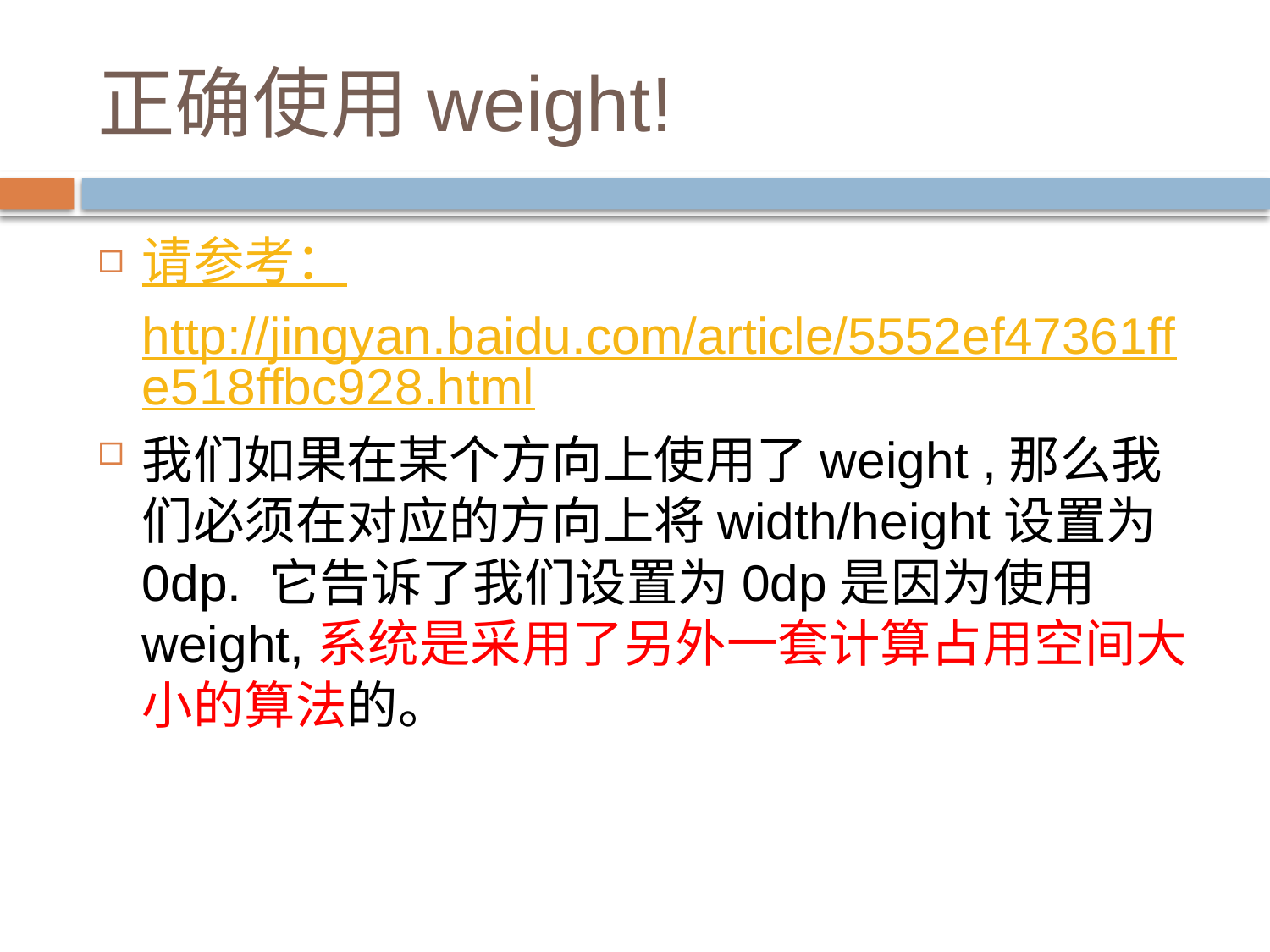

# 正确使用weight!
请参考：http://jingyan.baidu.com/article/5552ef47361ffe518ffbc928.html
我们如果在某个方向上使用了weight ,那么我们必须在对应的方向上将width/height设置为0dp. 它告诉了我们设置为0dp是因为使用weight,系统是采用了另外一套计算占用空间大小的算法的。